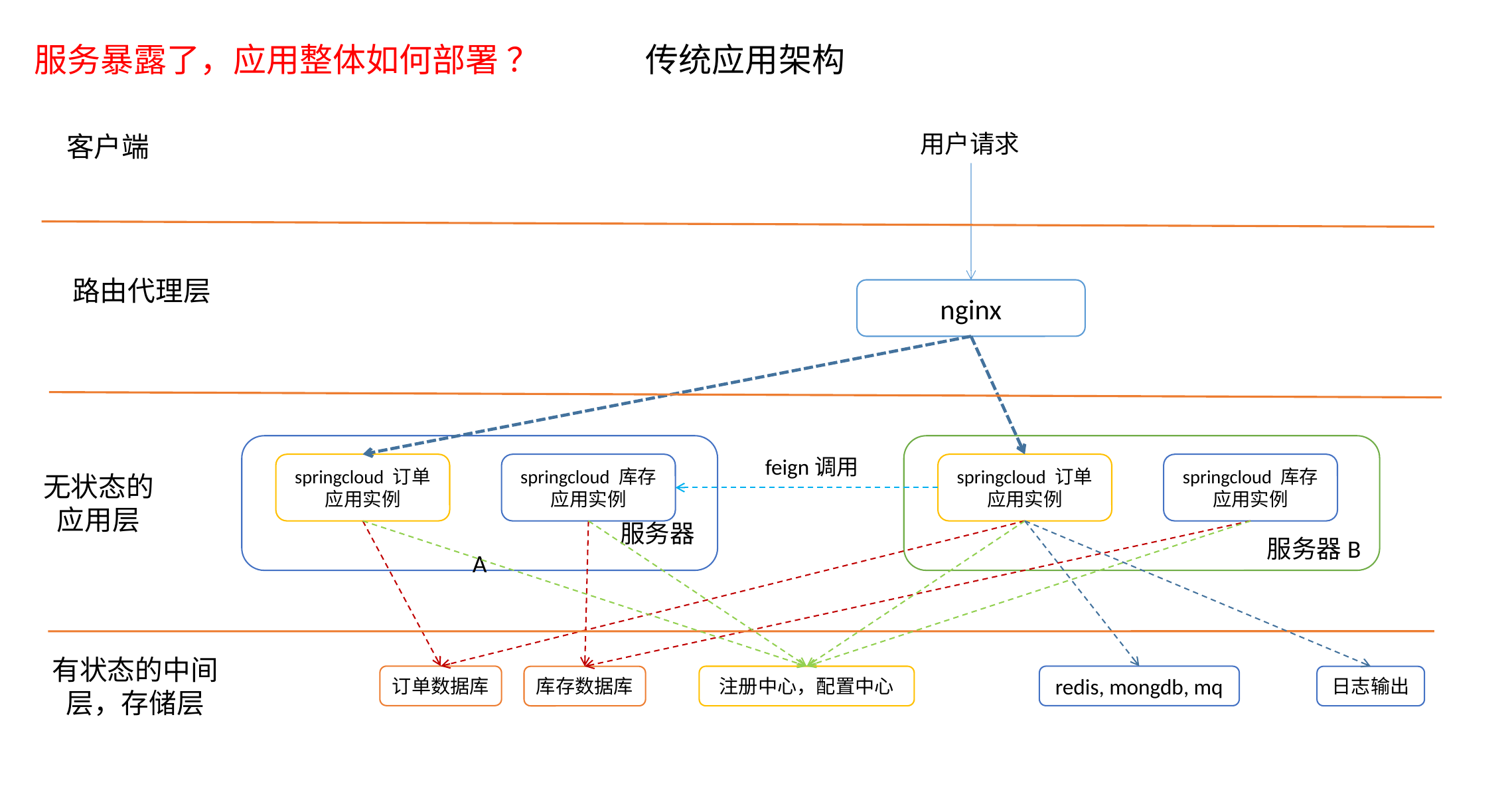

服务暴露了，应用整体如何部署 ？
传统应用架构
用户请求
客户端
路由代理层
nginx

                                                               服务器A

                                                            服务器B
feign调用
springcloud 订单应用实例
springcloud 库存应用实例
springcloud 订单应用实例
springcloud 库存应用实例
无状态的应用层
有状态的中间层，存储层
订单数据库
redis, mongdb, mq
注册中心，配置中心
库存数据库
日志输出